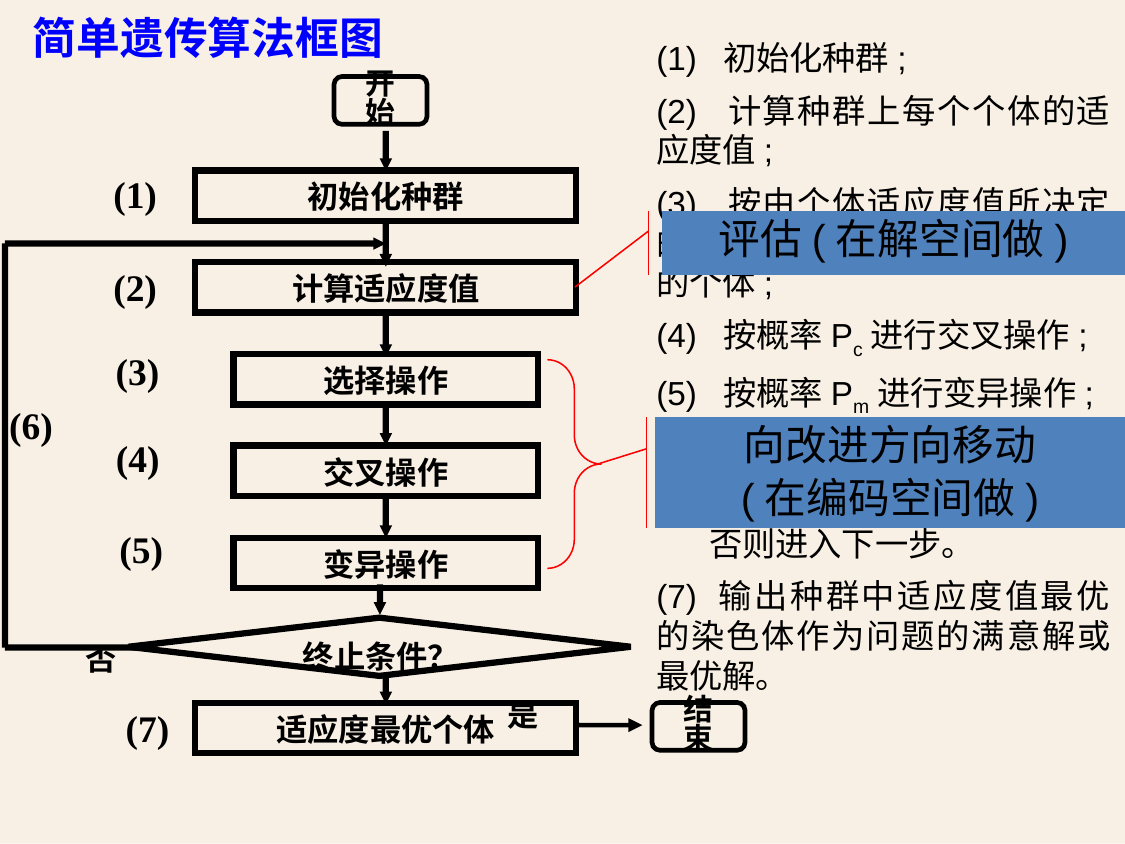

简单遗传算法框图
(1)  初始化种群;
(2)  计算种群上每个个体的适应度值;
(3)  按由个体适应度值所决定的某个规则选择将进入下一代的个体;
(4)  按概率Pc进行交叉操作;
(5)  按概率Pm进行变异操作;
(6) 若没有满足某种停止条件，则转第(2)步，
      否则进入下一步。
(7) 输出种群中适应度值最优的染色体作为问题的满意解或最优解。
开始

初始化种群
(1)

计算适应度值
(2)

(3)
选择操作
(6)

(4)
交叉操作

(5)
变异操作

 否
   终止条件？
 是

结束
适应度最优个体
(7)

评估(在解空间做)

向改进方向移动
(在编码空间做)